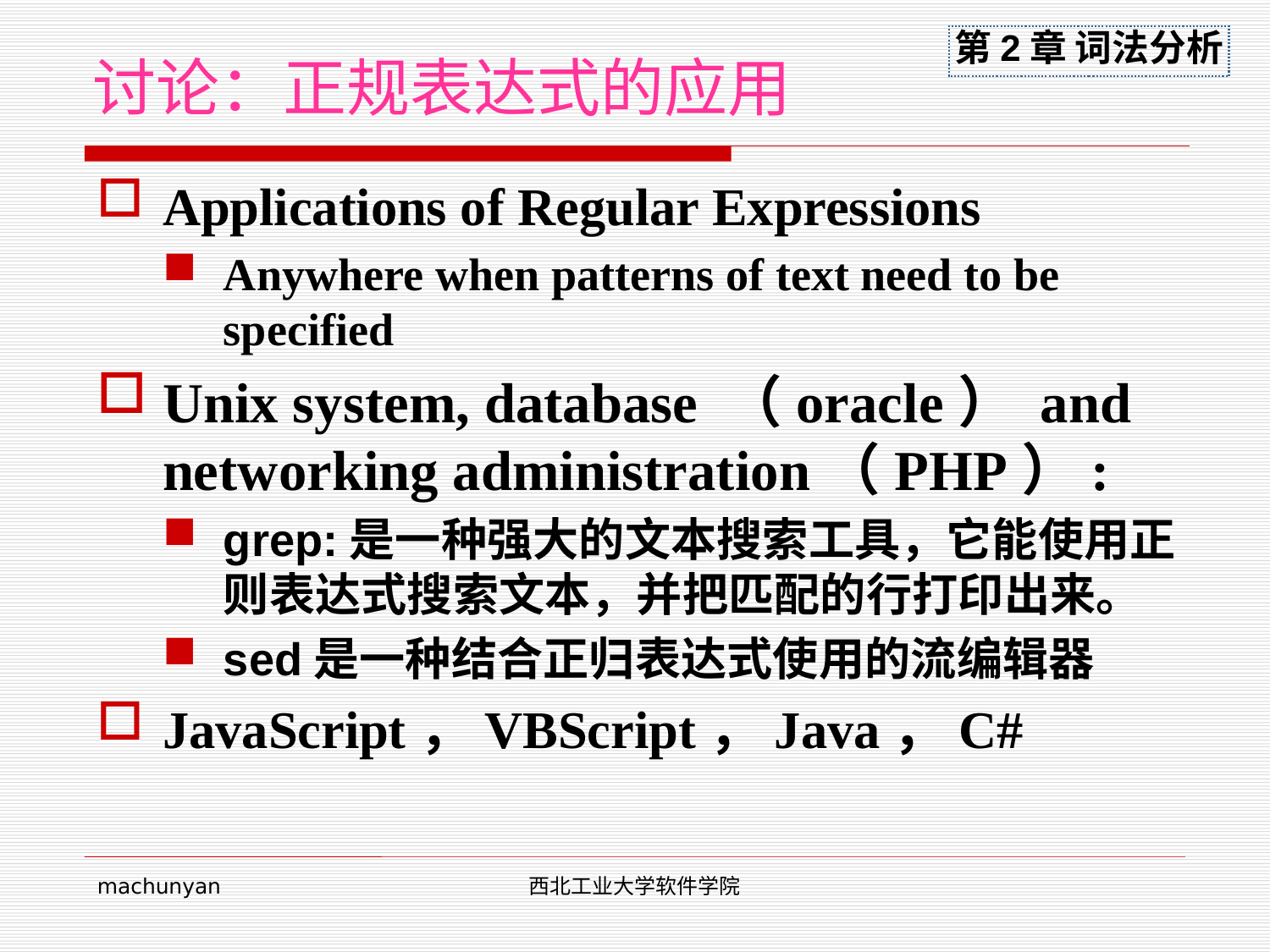

# 讨论：正规表达式的应用
Applications of Regular Expressions
Anywhere when patterns of text need to be specified
Unix system, database （oracle） and networking administration（PHP）:
grep:是一种强大的文本搜索工具，它能使用正则表达式搜索文本，并把匹配的行打印出来。
sed是一种结合正归表达式使用的流编辑器
JavaScript，VBScript，Java，C#
machunyan

西北工业大学软件学院
44